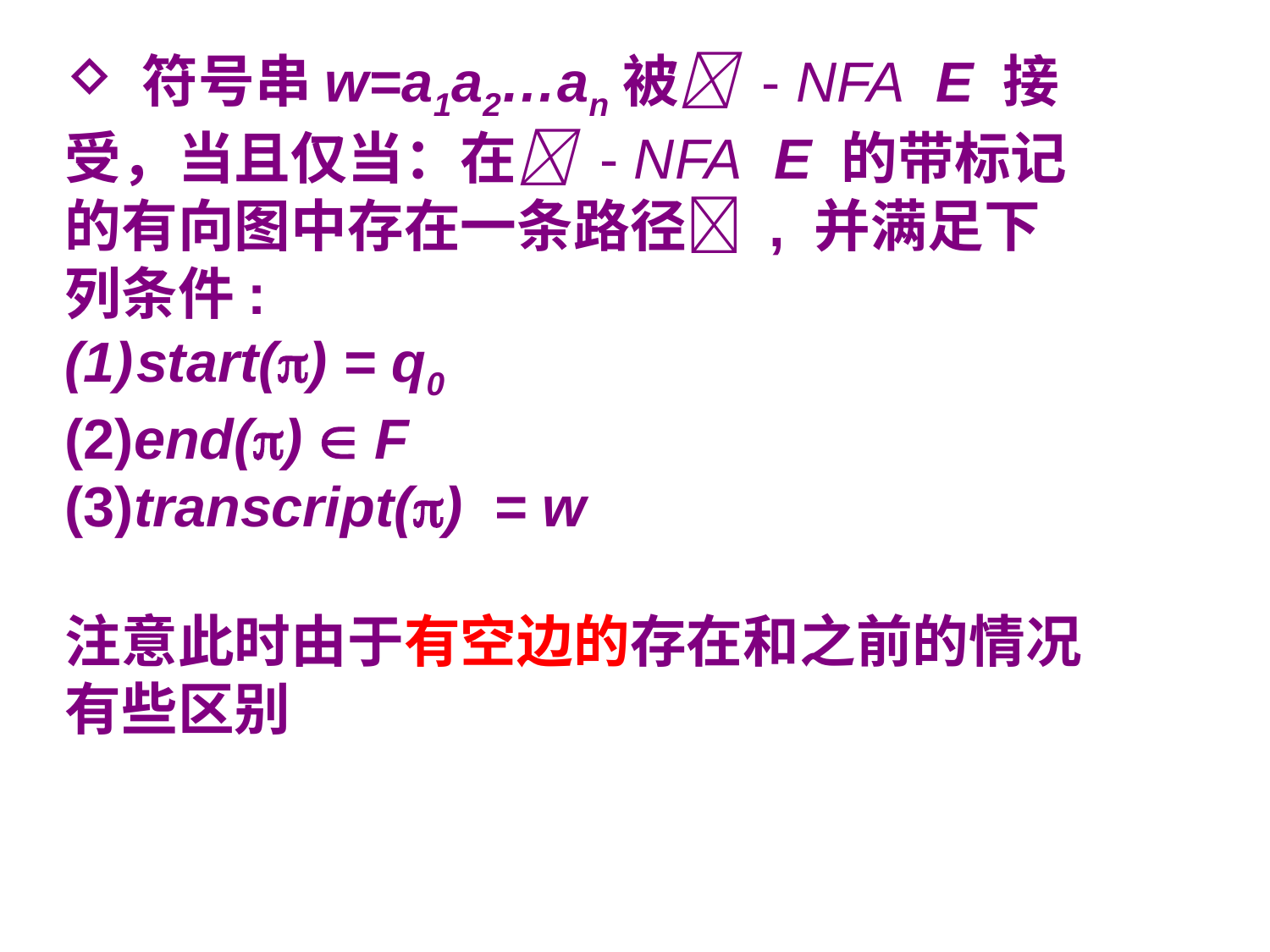

符号串w=a1a2…an被ε - NFA  E 接受，当且仅当：在ε - NFA  E 的带标记的有向图中存在一条路径π , 并满足下列条件:
start(π) = q0
(2)end(π) ∈ F
(3)transcript(π)  = w

注意此时由于有空边的存在和之前的情况有些区别